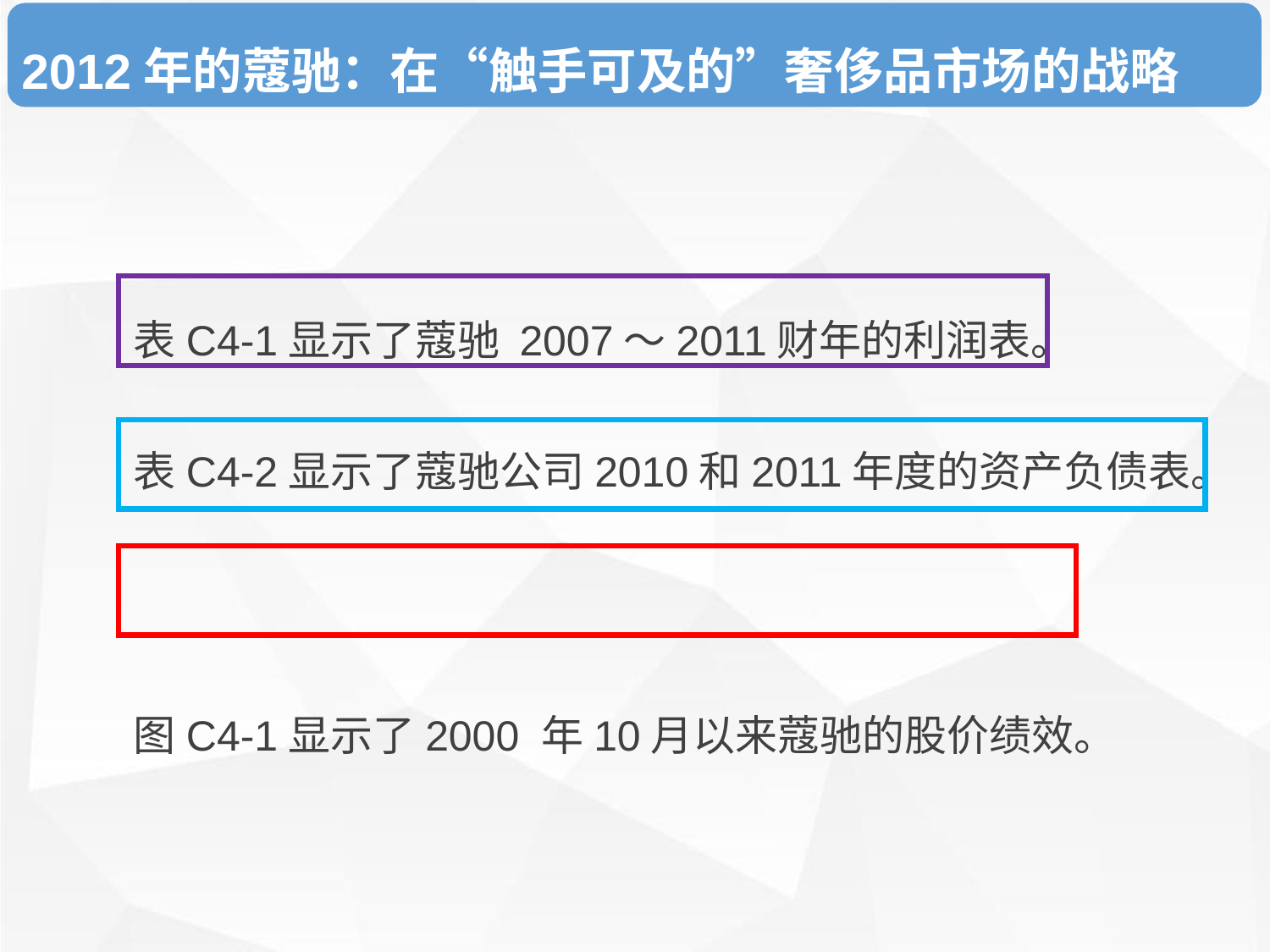

2012年的蔻驰：在“触手可及的”奢侈品市场的战略
      表C4-1显示了蔻驰 2007～2011财年的利润表。
      表C4-2显示了蔻驰公司2010和2011年度的资产负债表。
      图C4-1显示了2000 年10月以来蔻驰的股价绩效。